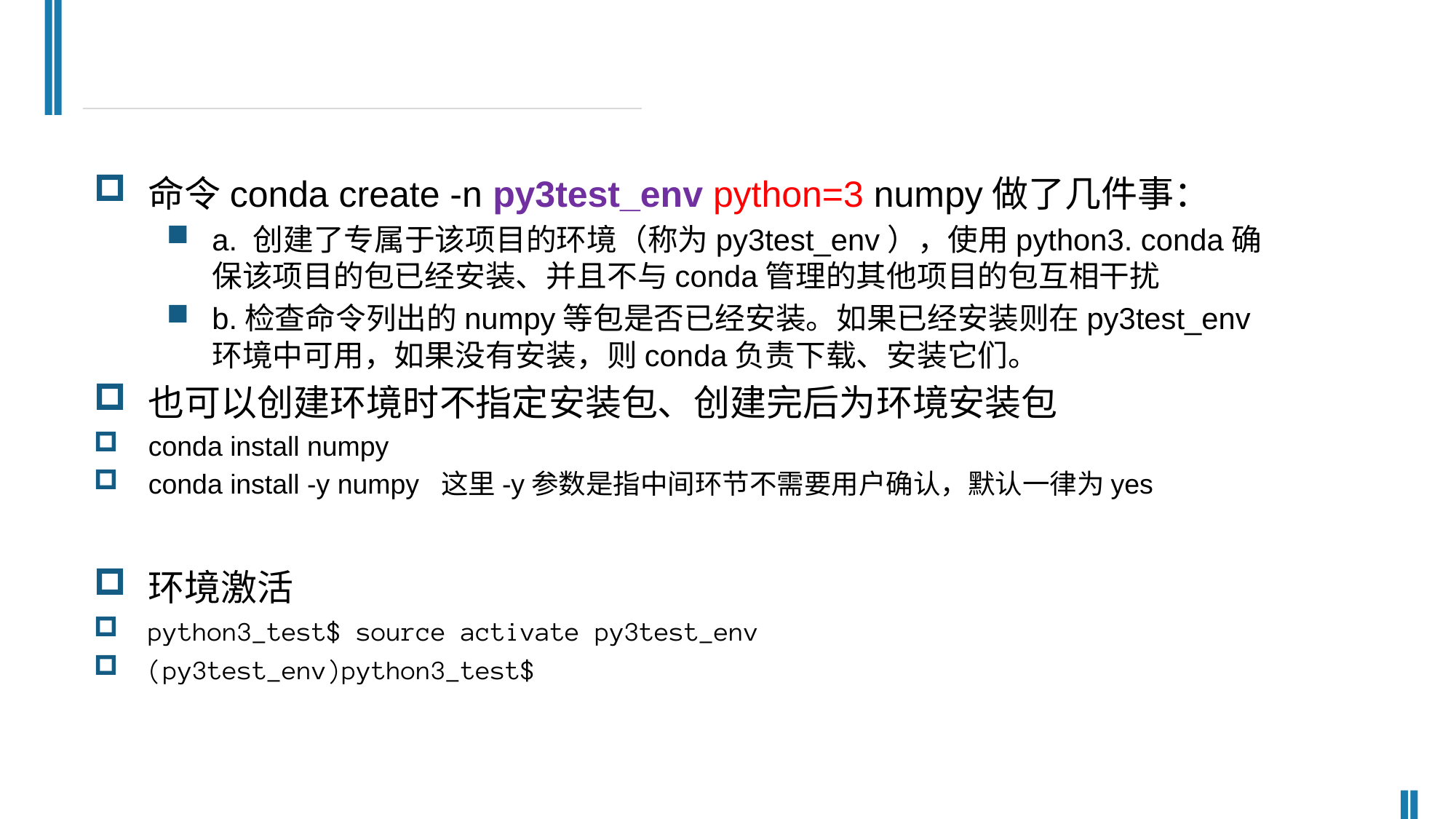

命令conda create -n py3test_env python=3 numpy做了几件事：
a. 创建了专属于该项目的环境（称为py3test_env），使用python3. conda确保该项目的包已经安装、并且不与conda管理的其他项目的包互相干扰
b.检查命令列出的numpy等包是否已经安装。如果已经安装则在py3test_env环境中可用，如果没有安装，则conda负责下载、安装它们。
也可以创建环境时不指定安装包、创建完后为环境安装包
conda install numpy
conda install -y numpy  这里-y参数是指中间环节不需要用户确认，默认一律为yes

环境激活
python3_test$ source activate py3test_env
(py3test_env)python3_test$